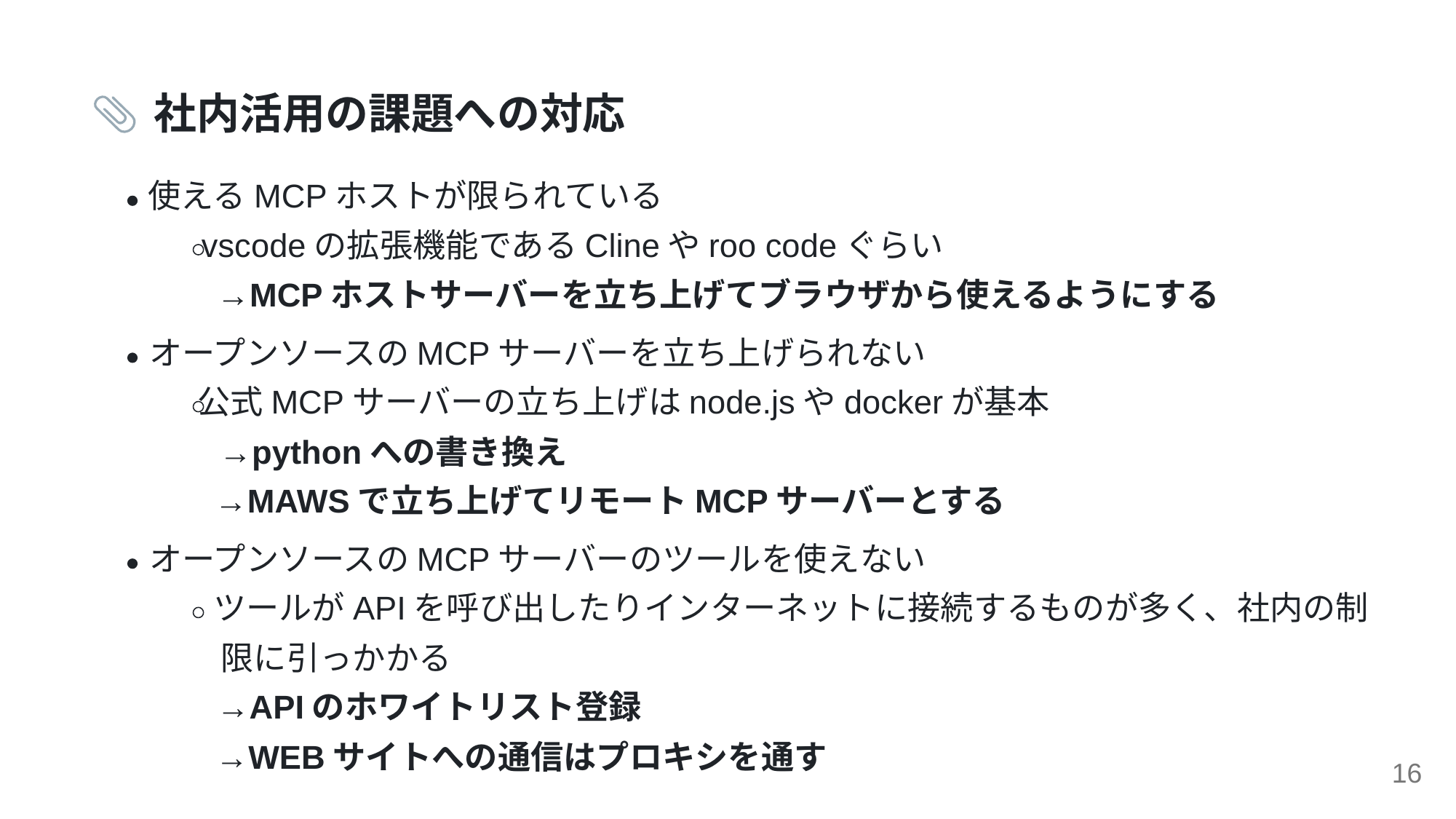

社内活⽤の課題への対応

使えるMCPホストが限られている

vscodeの拡張機能であるClineやroo codeぐらい

→MCPホストサーバーを⽴ち上げてブラウザから使えるようにする
オープンソースのMCPサーバーを⽴ち上げられない

公式MCPサーバーの⽴ち上げはnode.jsやdockerが基本

→pythonへの書き換え
→MAWSで⽴ち上げてリモートMCPサーバーとする
オープンソースのMCPサーバーのツールを使えない

ツールがAPIを呼び出したりインターネットに接続するものが多く、社内の制

限に引っかかる
→APIのホワイトリスト登録
→WEBサイトへの通信はプロキシを通す
16